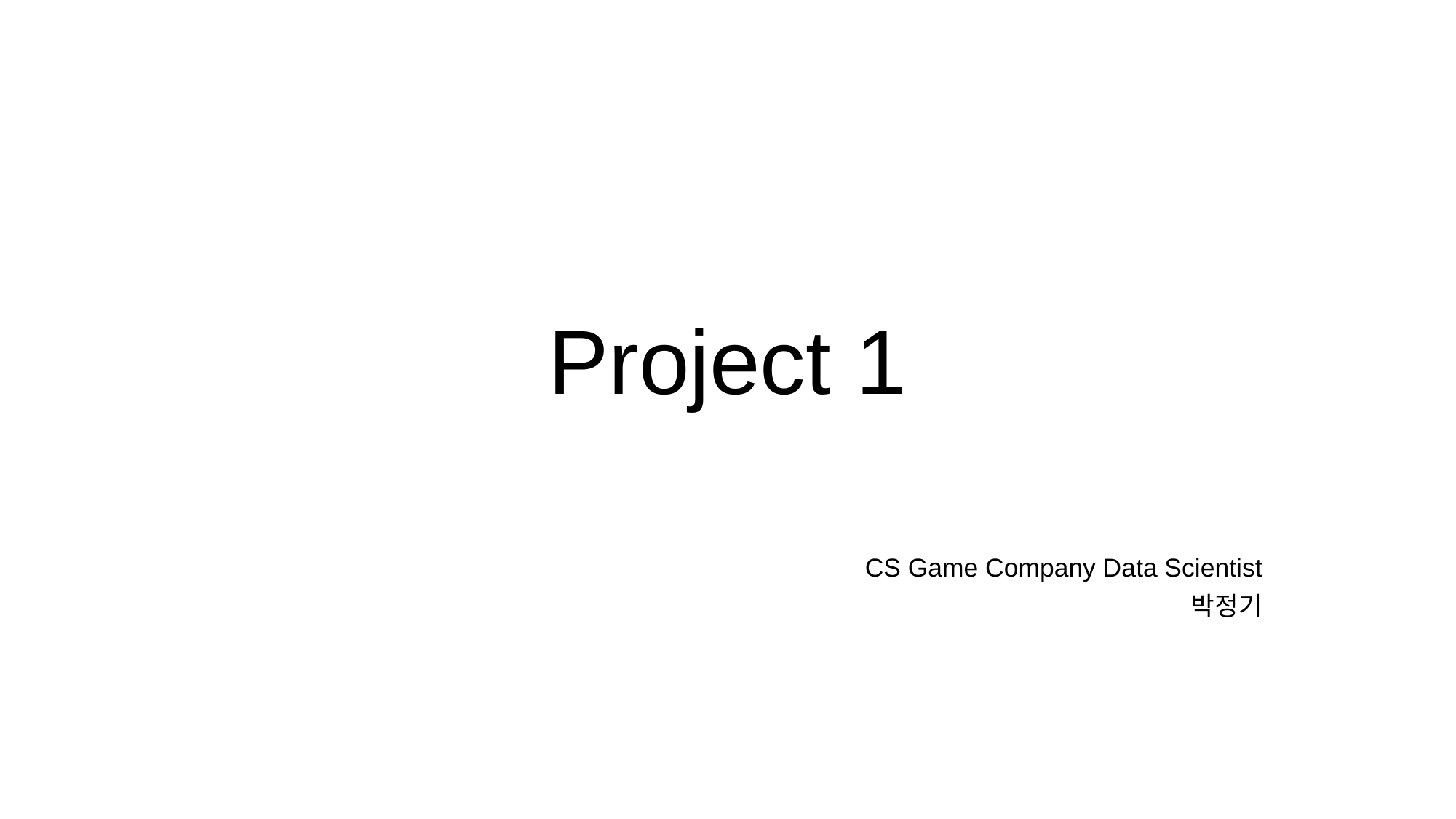

# Project 1

CS Game Company Data Scientist
 박정기